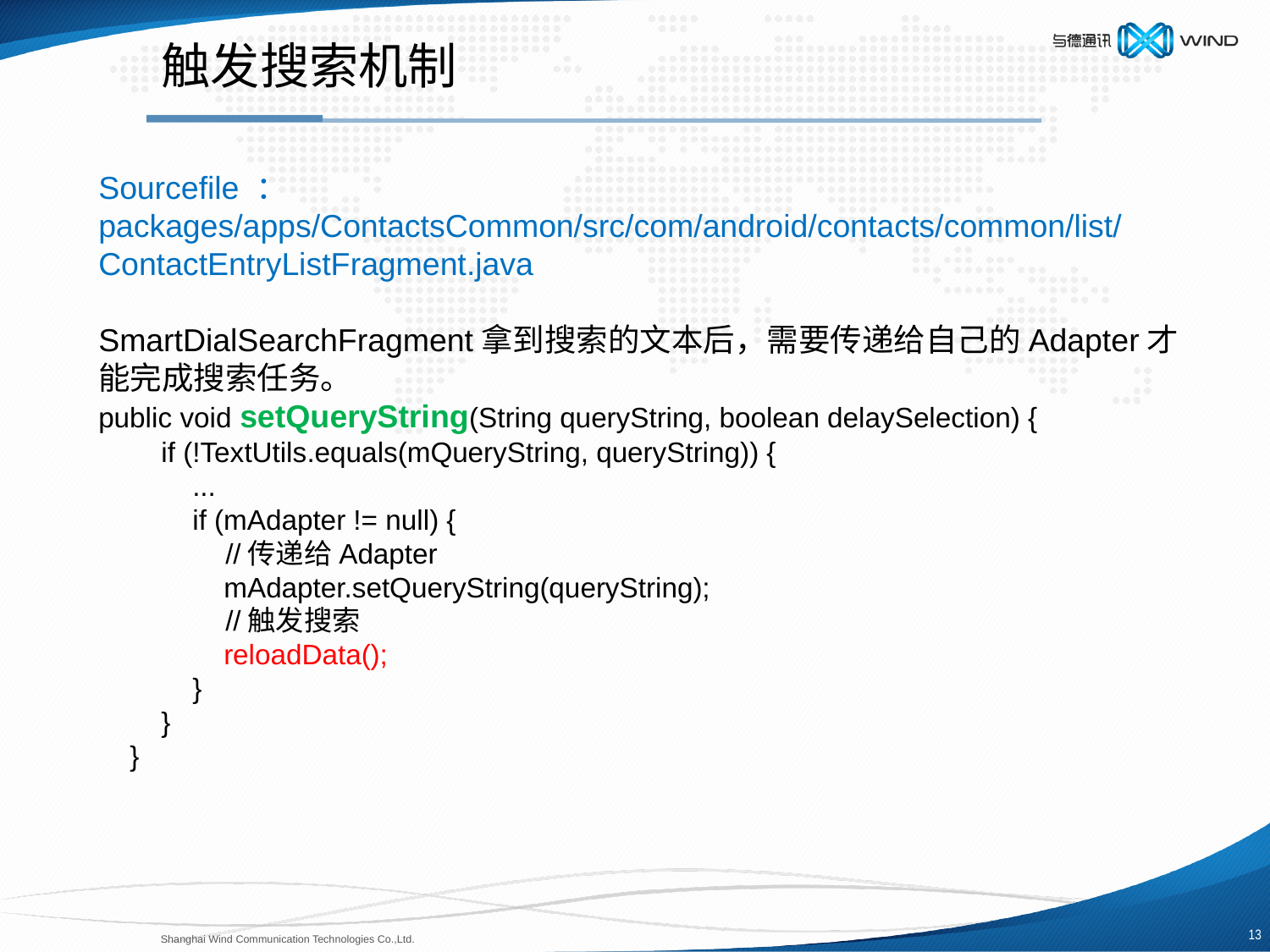

触发搜索机制

Sourcefile ： packages/apps/ContactsCommon/src/com/android/contacts/common/list/ContactEntryListFragment.java

SmartDialSearchFragment拿到搜索的文本后，需要传递给自己的Adapter才能完成搜索任务。
public void setQueryString(String queryString, boolean delaySelection) {
        if (!TextUtils.equals(mQueryString, queryString)) {
            ...
            if (mAdapter != null) {
	//传递给Adapter
                mAdapter.setQueryString(queryString);
	//触发搜索
                reloadData();
            }
        }
    }
13